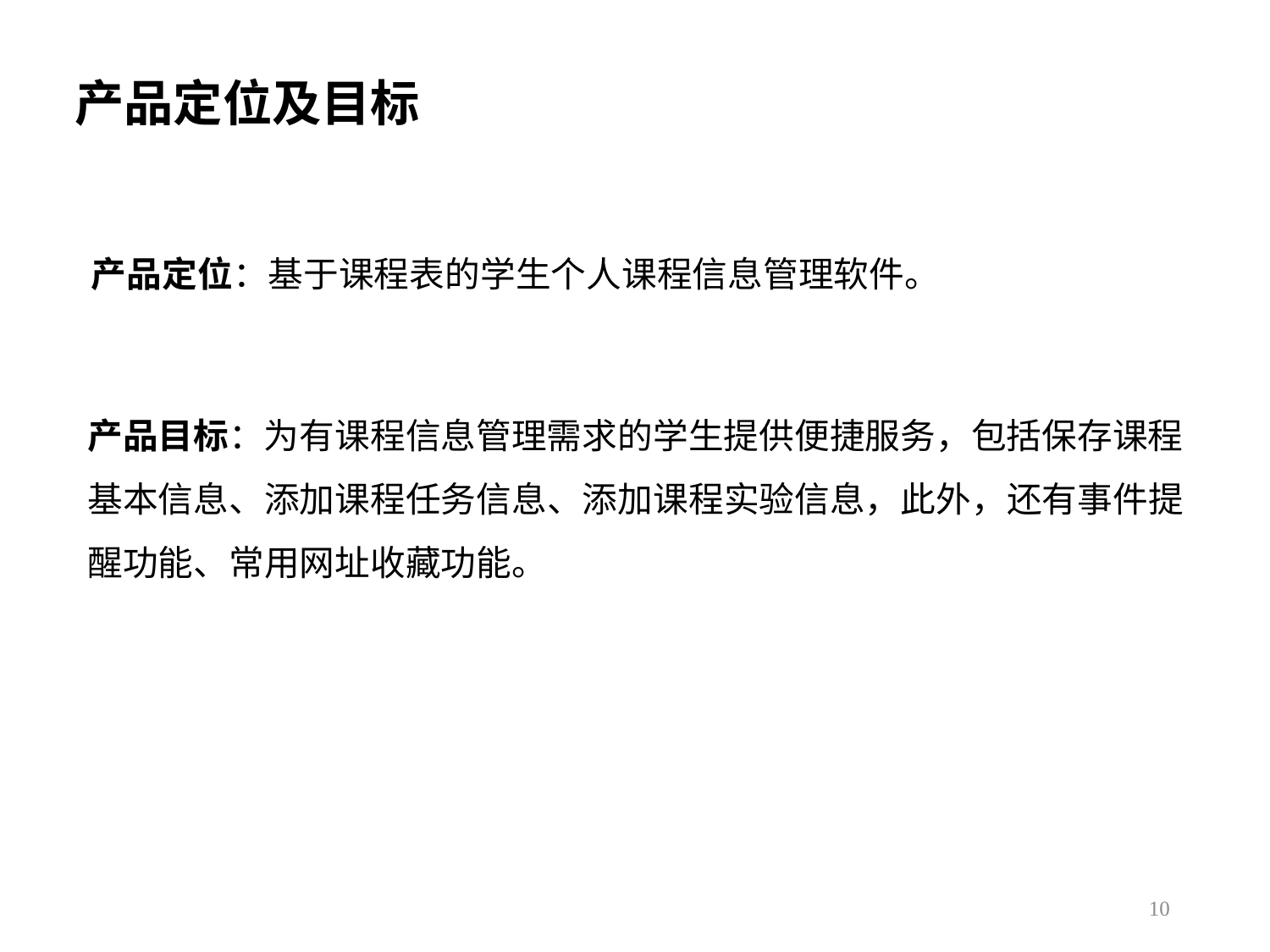

# 产品定位及目标
产品定位：基于课程表的学生个人课程信息管理软件。
产品目标：为有课程信息管理需求的学生提供便捷服务，包括保存课程基本信息、添加课程任务信息、添加课程实验信息，此外，还有事件提醒功能、常用网址收藏功能。
10